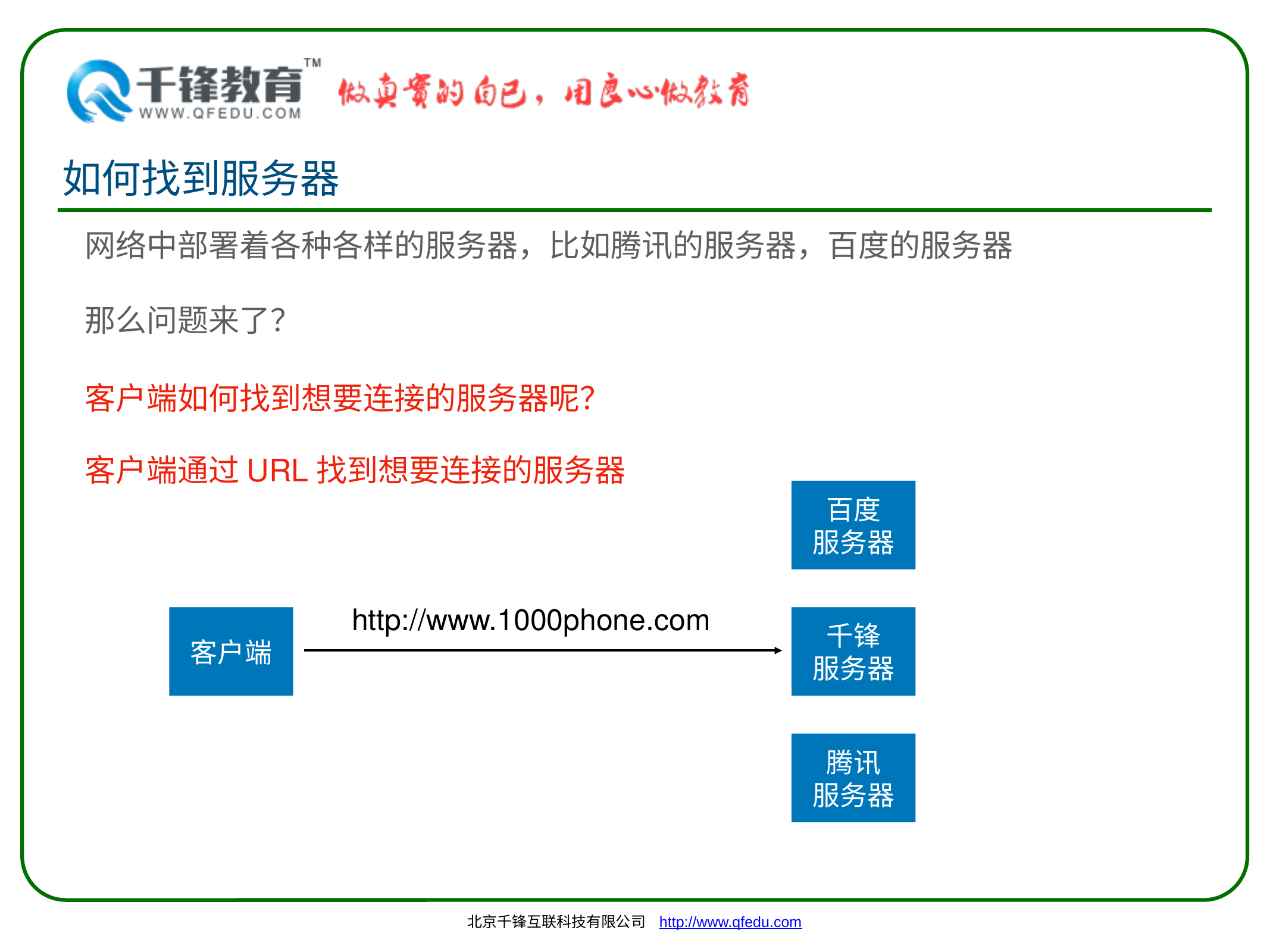

# 如何找到服务器
网络中部署着各种各样的服务器，比如腾讯的服务器，百度的服务器
那么问题来了？
客户端如何找到想要连接的服务器呢？
客户端通过URL找到想要连接的服务器
百度
服务器
http://www.1000phone.com
客户端
千锋
服务器

腾讯
服务器